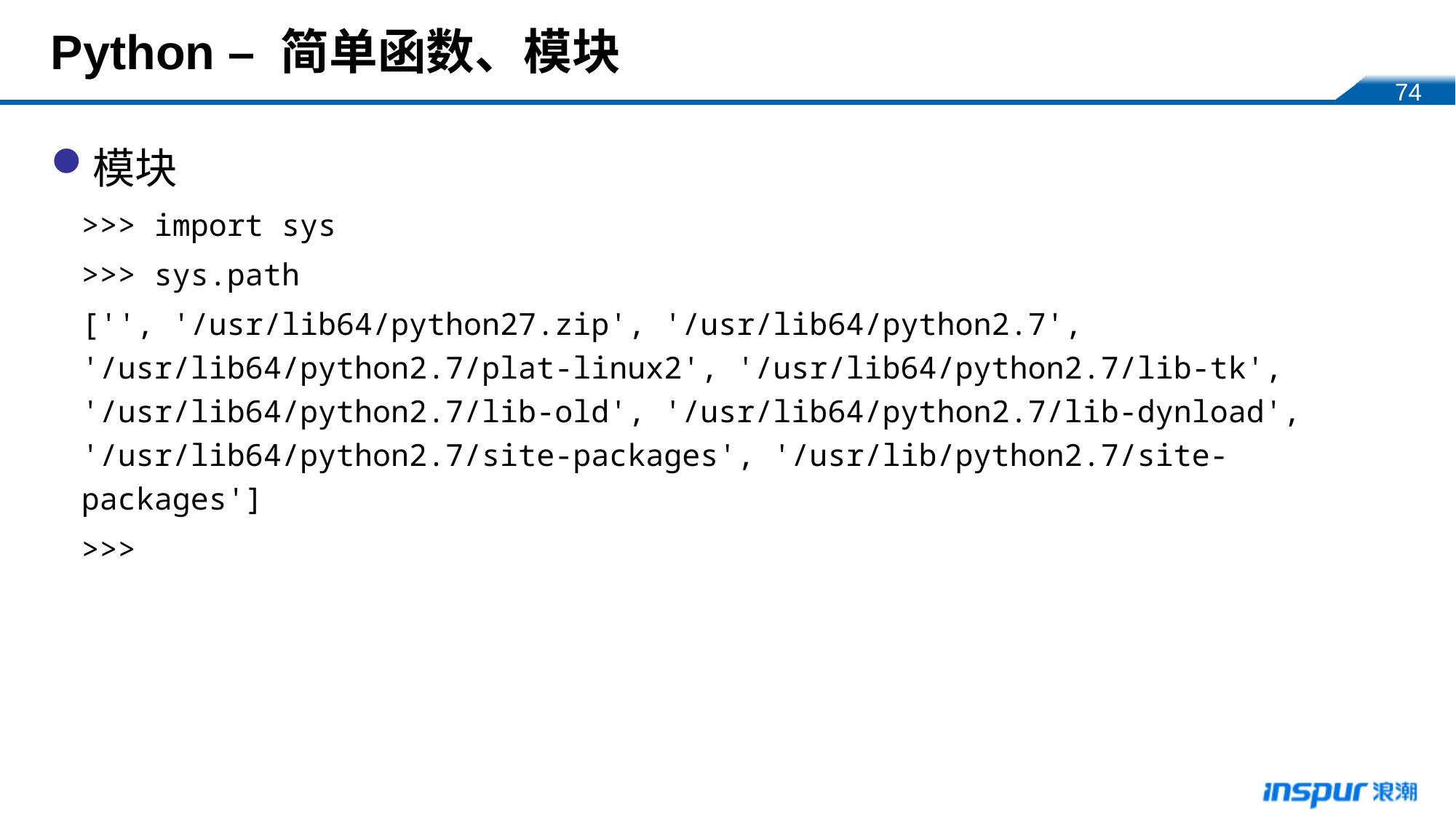

# Python – 简单函数、模块
模块
>>> import sys
>>> sys.path
['', '/usr/lib64/python27.zip', '/usr/lib64/python2.7', '/usr/lib64/python2.7/plat-linux2', '/usr/lib64/python2.7/lib-tk', '/usr/lib64/python2.7/lib-old', '/usr/lib64/python2.7/lib-dynload', '/usr/lib64/python2.7/site-packages', '/usr/lib/python2.7/site-packages']
>>>